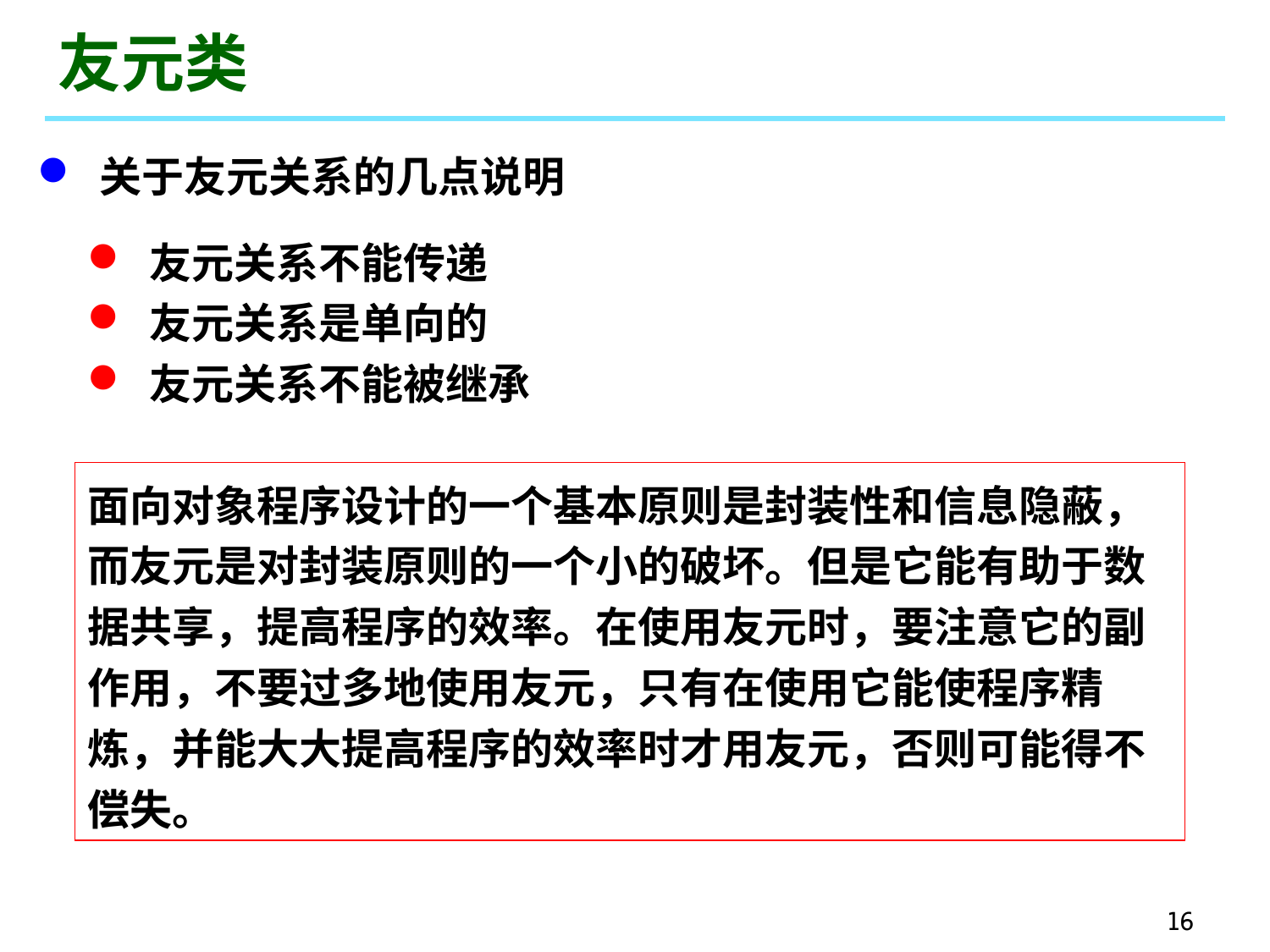

# 友元类
 关于友元关系的几点说明
 友元关系不能传递
 友元关系是单向的
 友元关系不能被继承
面向对象程序设计的一个基本原则是封装性和信息隐蔽，而友元是对封装原则的一个小的破坏。但是它能有助于数据共享，提高程序的效率。在使用友元时，要注意它的副作用，不要过多地使用友元，只有在使用它能使程序精炼，并能大大提高程序的效率时才用友元，否则可能得不偿失。
16